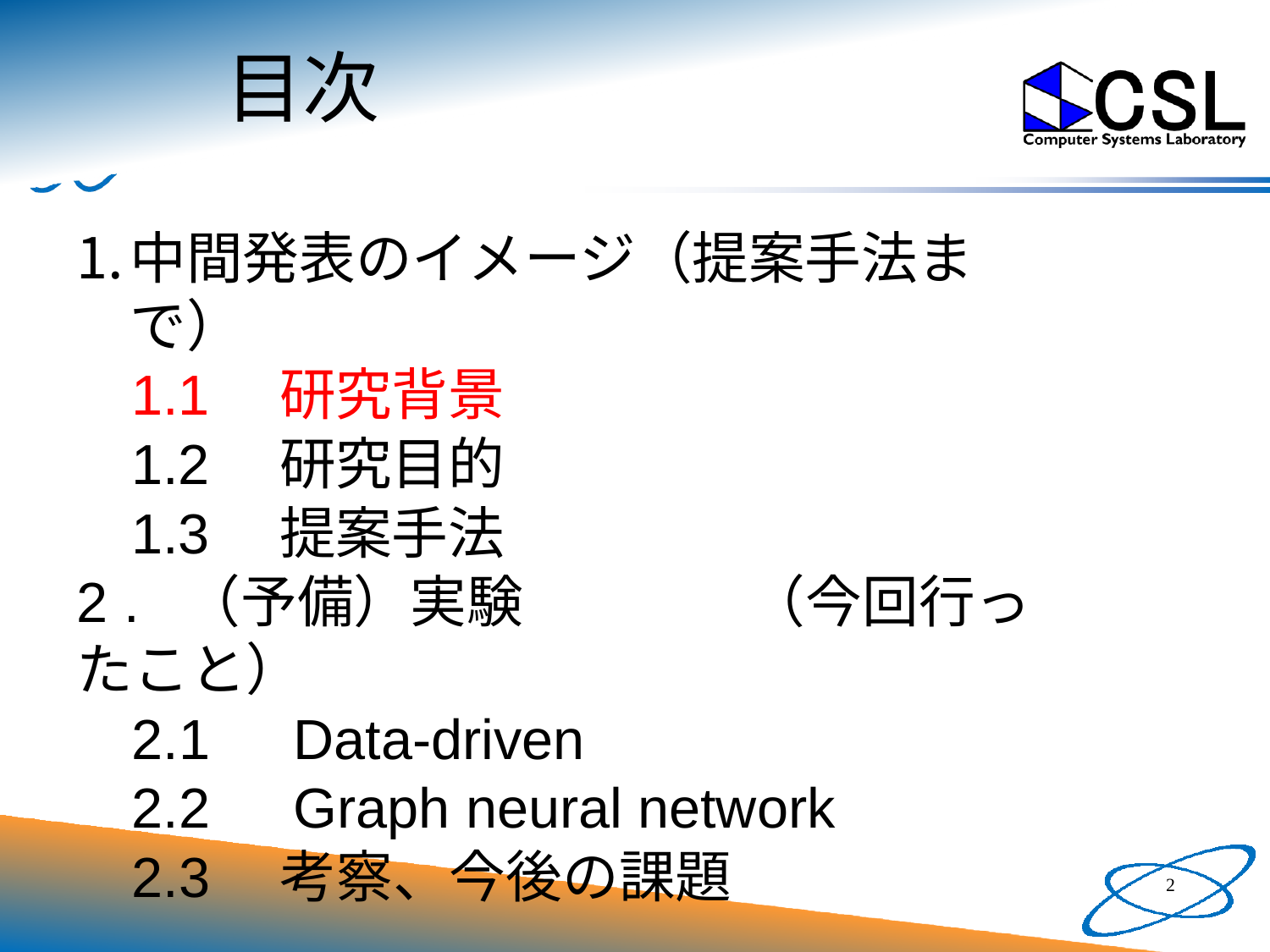

# 目次
中間発表のイメージ（提案手法まで）
	1.1　研究背景
	1.2　研究目的
	1.3　提案手法
2 .  （予備）実験　　　　（今回行ったこと）
	2.1　Data-driven
	2.2　Graph neural network
	2.3　考察、今後の課題

2